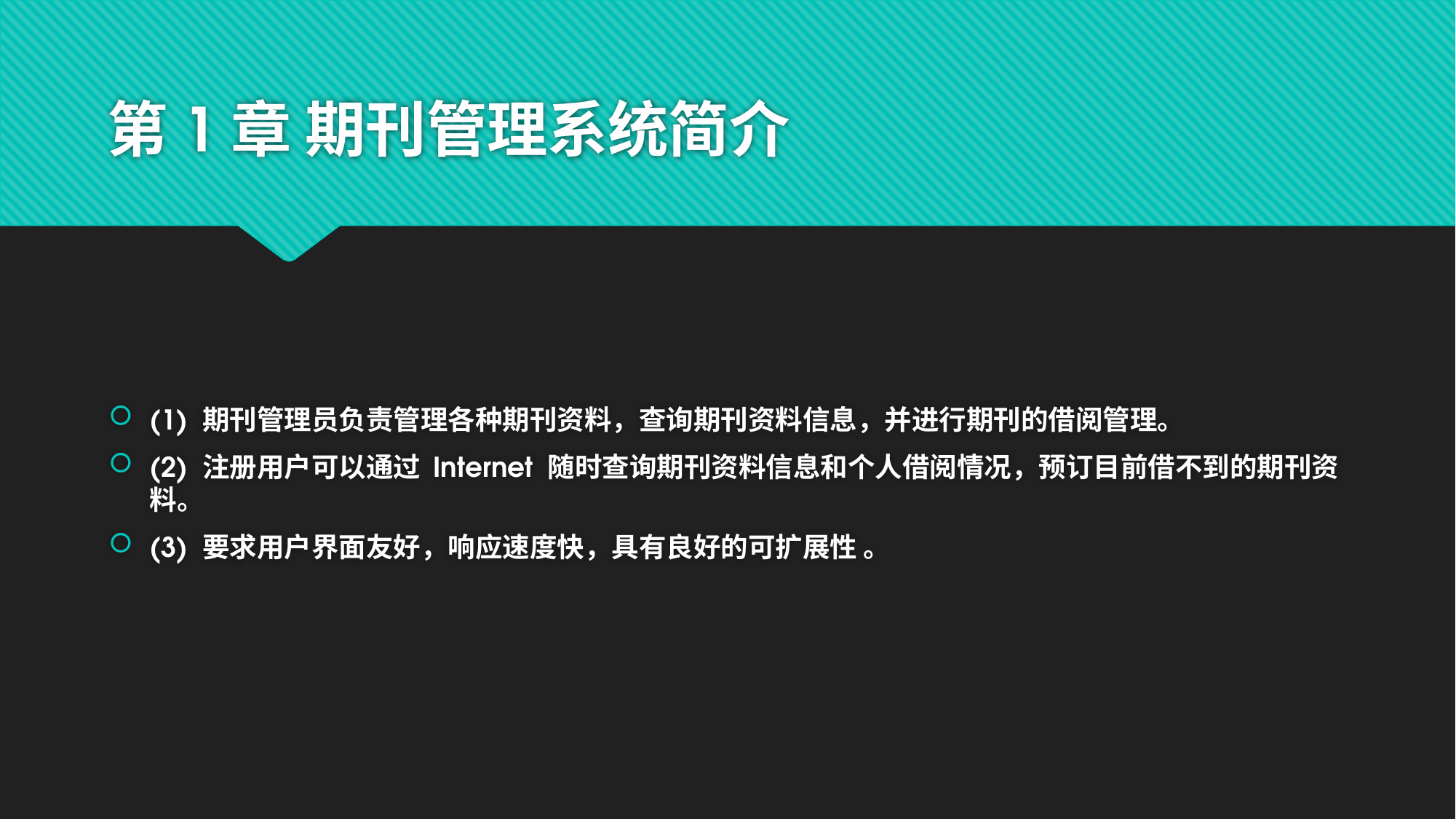

# 第1章 期刊管理系统简介
(1) 期刊管理员负责管理各种期刊资料，查询期刊资料信息，并进行期刊的借阅管理。
(2) 注册用户可以通过 Internet 随时查询期刊资料信息和个人借阅情况，预订目前借不到的期刊资料。
(3) 要求用户界面友好，响应速度快，具有良好的可扩展性 。